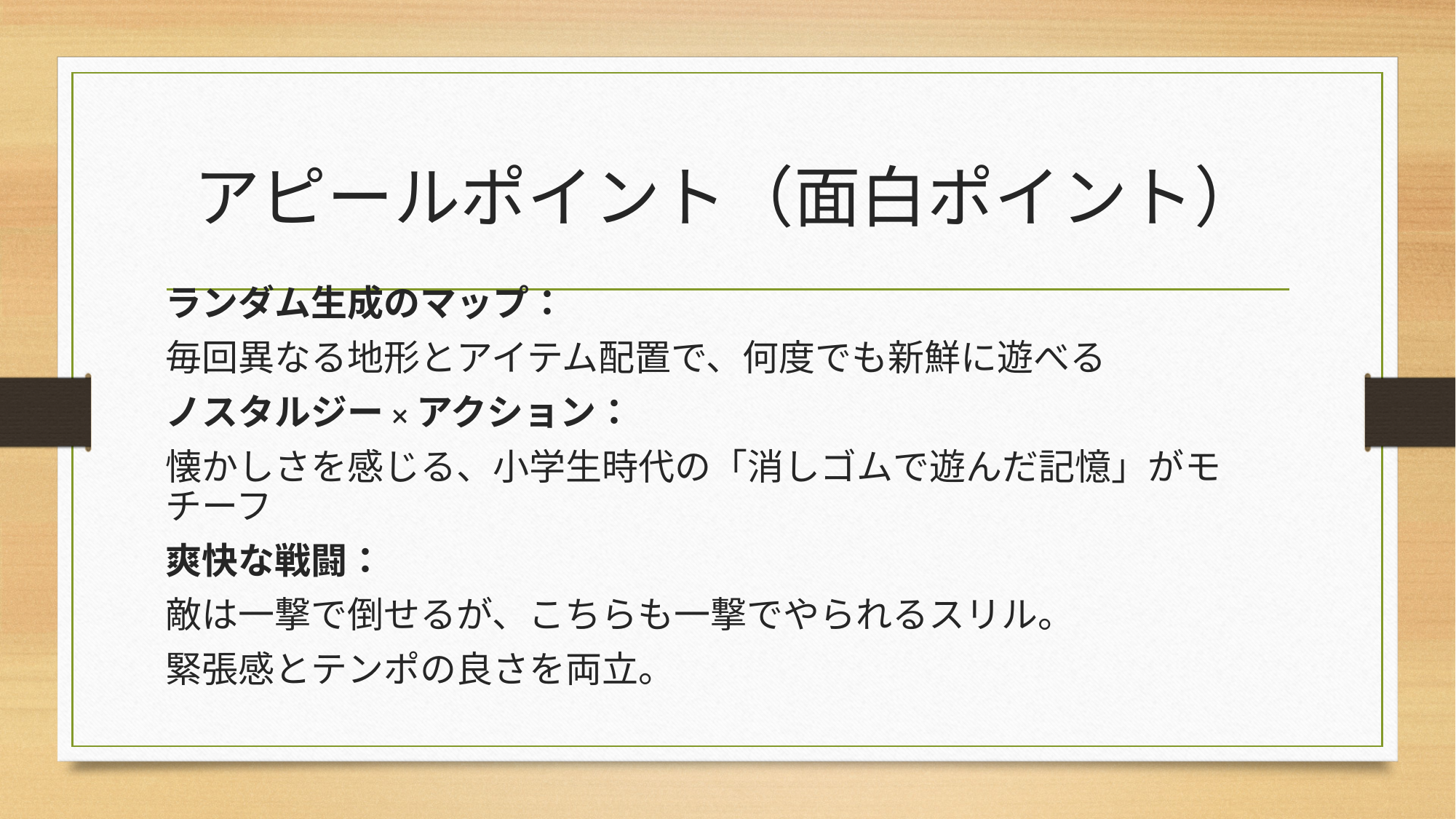

# アピールポイント（面白ポイント）
ランダム生成のマップ：
毎回異なる地形とアイテム配置で、何度でも新鮮に遊べる
ノスタルジー×アクション：
懐かしさを感じる、小学生時代の「消しゴムで遊んだ記憶」がモチーフ
爽快な戦闘：
敵は一撃で倒せるが、こちらも一撃でやられるスリル。
緊張感とテンポの良さを両立。